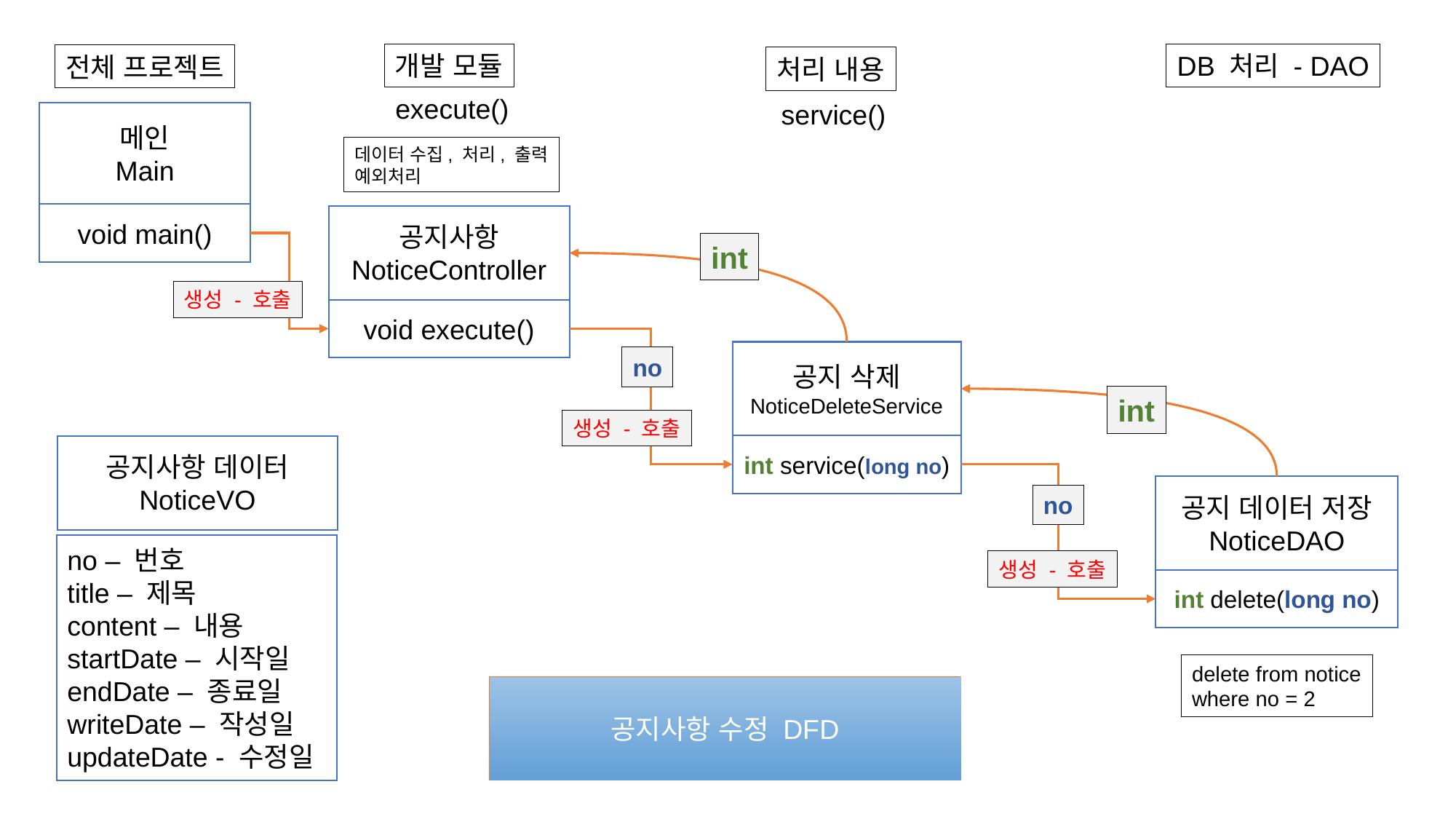

개발 모듈
DB 처리 - DAO
전체 프로젝트
처리 내용
execute()
service()
메인
Main
void main()
데이터 수집, 처리, 출력
예외처리
공지사항
NoticeController
void execute()
int
생성 - 호출
공지 삭제
NoticeDeleteService
int service(long no)
no
int
생성 - 호출
공지사항 데이터
NoticeVO
no – 번호
title – 제목
content – 내용
startDate – 시작일
endDate – 종료일
writeDate – 작성일
updateDate - 수정일
공지 데이터 저장
NoticeDAO
int delete(long no)
no
생성 - 호출
delete from notice
where no = 2
공지사항 수정 DFD